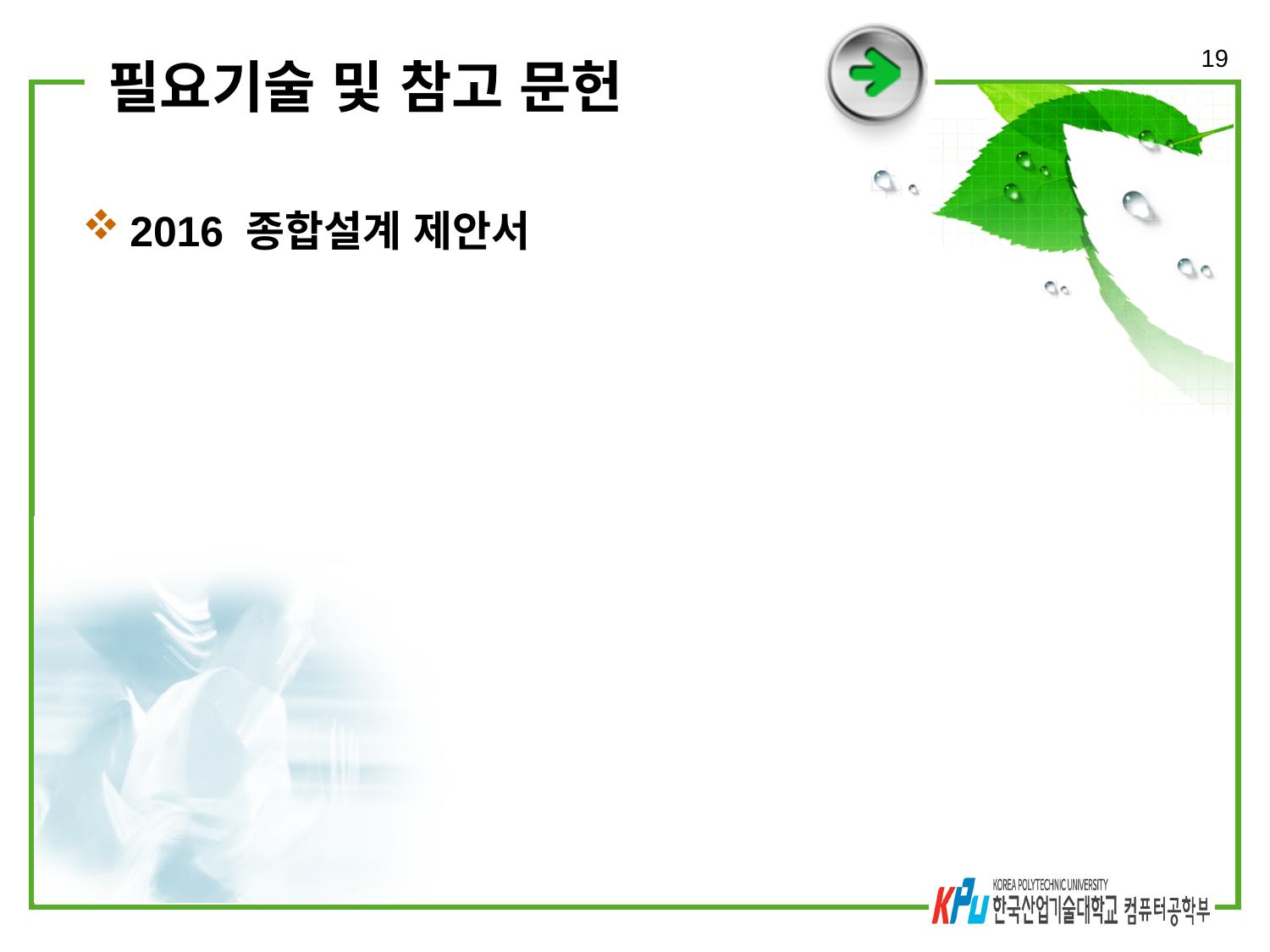

19
# 필요기술 및 참고 문헌
2016 종합설계 제안서